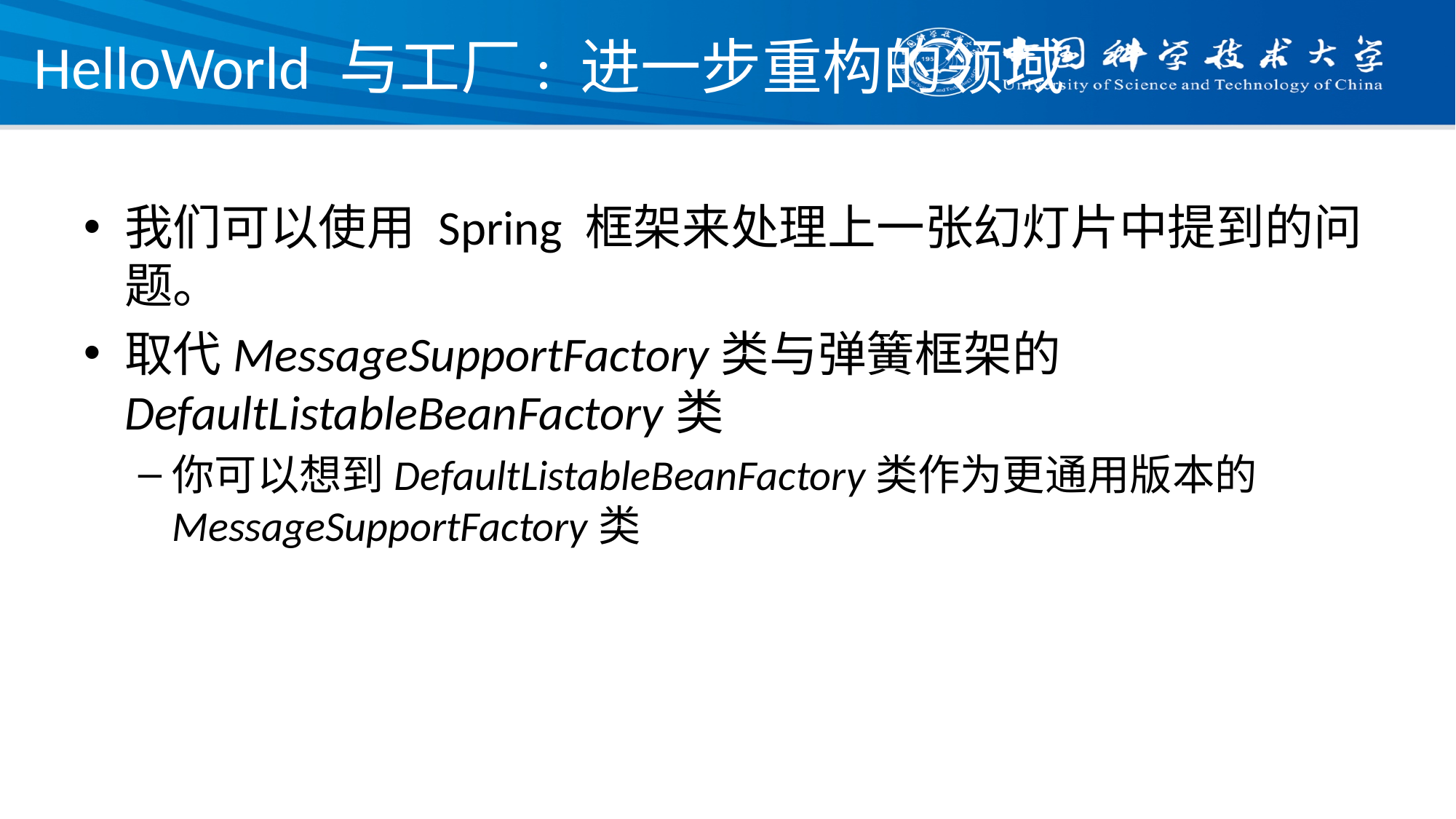

# HelloWorld 与工厂: 进一步重构的领域
我们可以使用 Spring 框架来处理上一张幻灯片中提到的问题。
取代MessageSupportFactory类与弹簧框架的DefaultListableBeanFactory类
你可以想到DefaultListableBeanFactory类作为更通用版本的MessageSupportFactory类